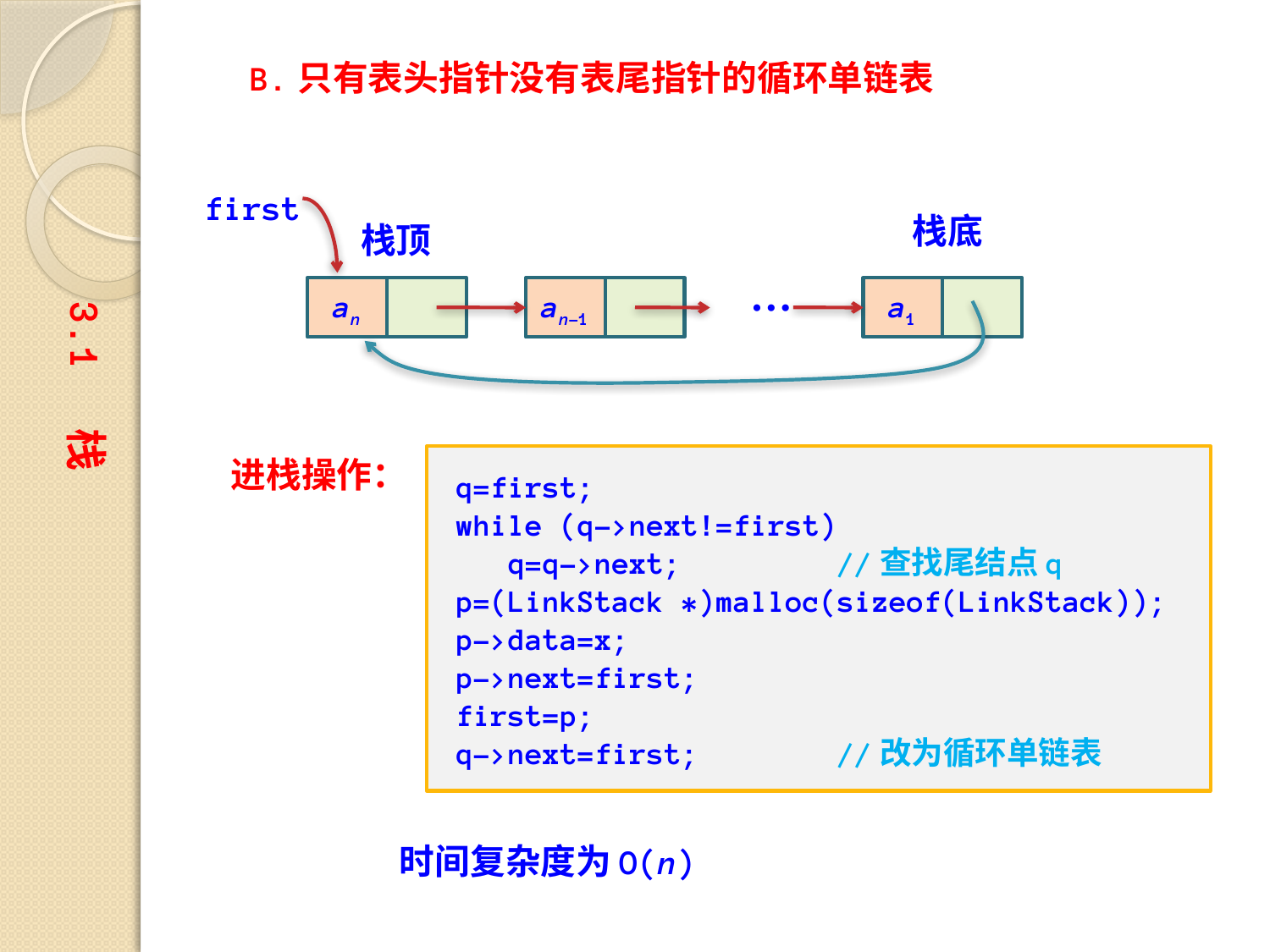

B.只有表头指针没有表尾指针的循环单链表
first

栈底
栈顶
…
3.1  栈
an

an-1

a1

进栈操作：
q=first;
while (q->next!=first)
   q=q->next;		//查找尾结点q
p=(LinkStack *)malloc(sizeof(LinkStack));
p->data=x;
p->next=first;
first=p;
q->next=first;	   	//改为循环单链表
时间复杂度为O(n)